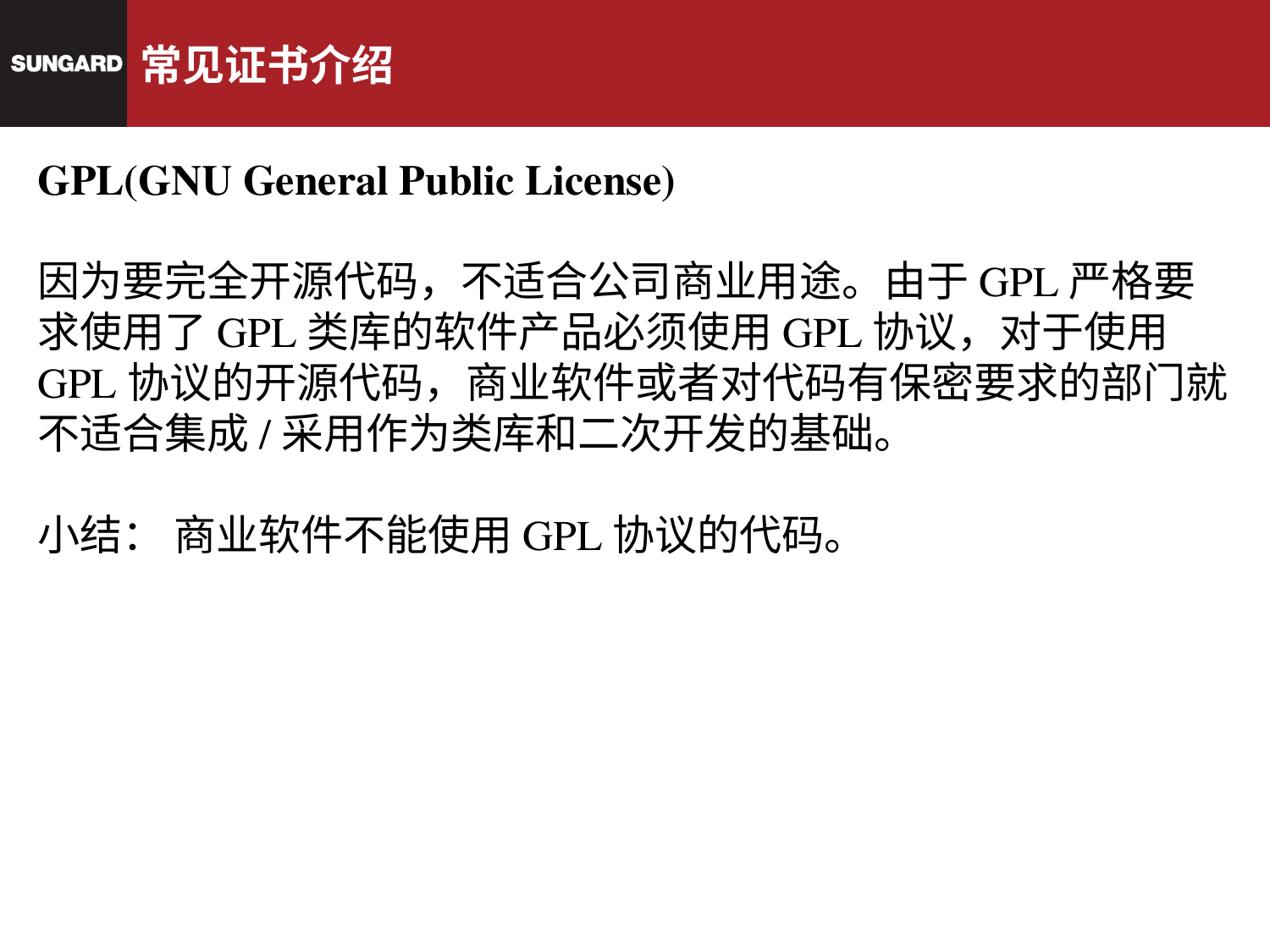

# 常见证书介绍
GPL(GNU General Public License)

因为要完全开源代码，不适合公司商业用途。由于GPL严格要求使用了GPL类库的软件产品必须使用GPL协议，对于使用GPL协议的开源代码，商业软件或者对代码有保密要求的部门就不适合集成/采用作为类库和二次开发的基础。

小结： 商业软件不能使用GPL协议的代码。